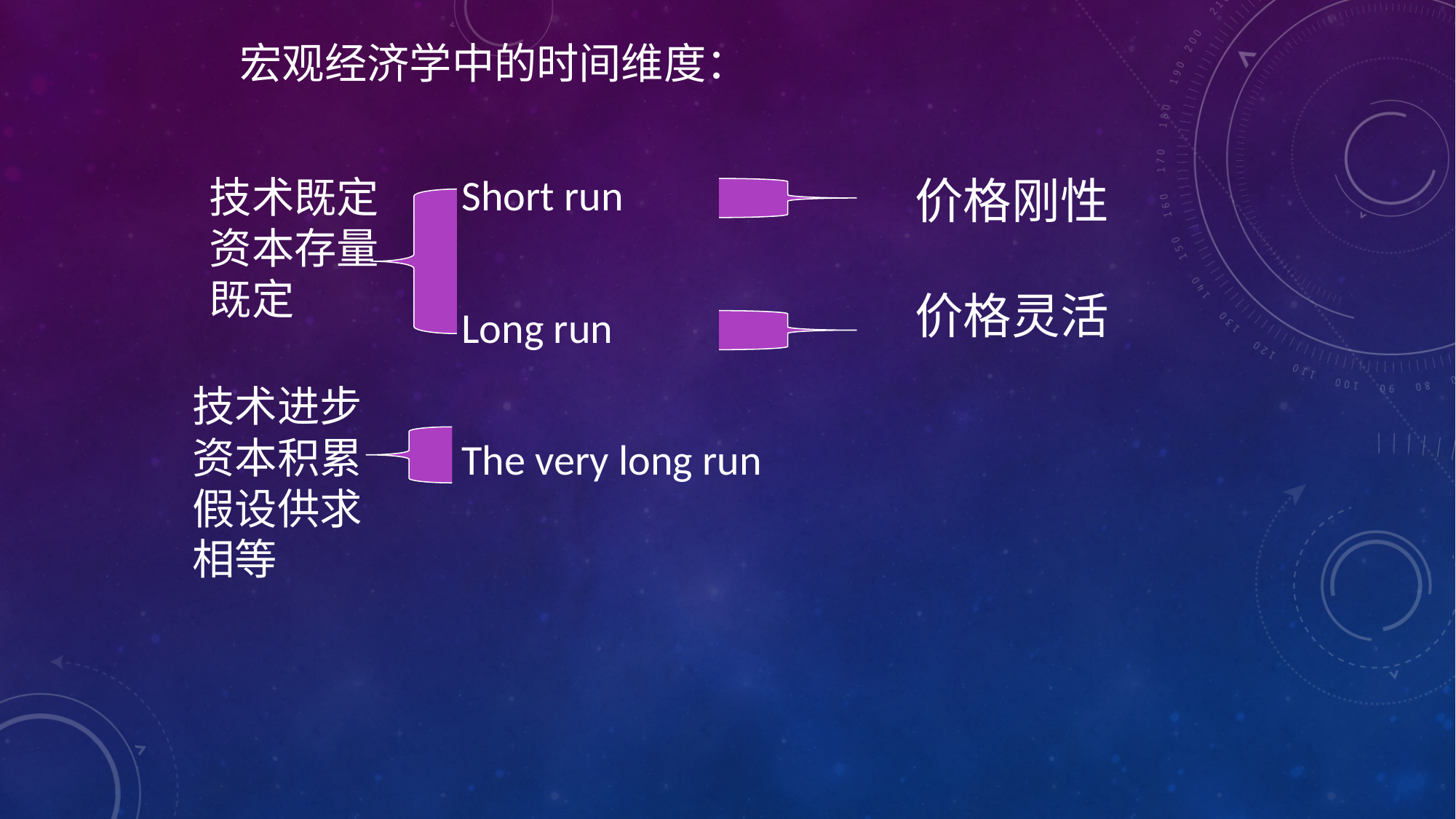

宏观经济学中的时间维度：

                       Short run

                       Long run

                       The very long run
技术既定
资本存量既定
价格刚性

价格灵活

技术进步
资本积累
假设供求相等